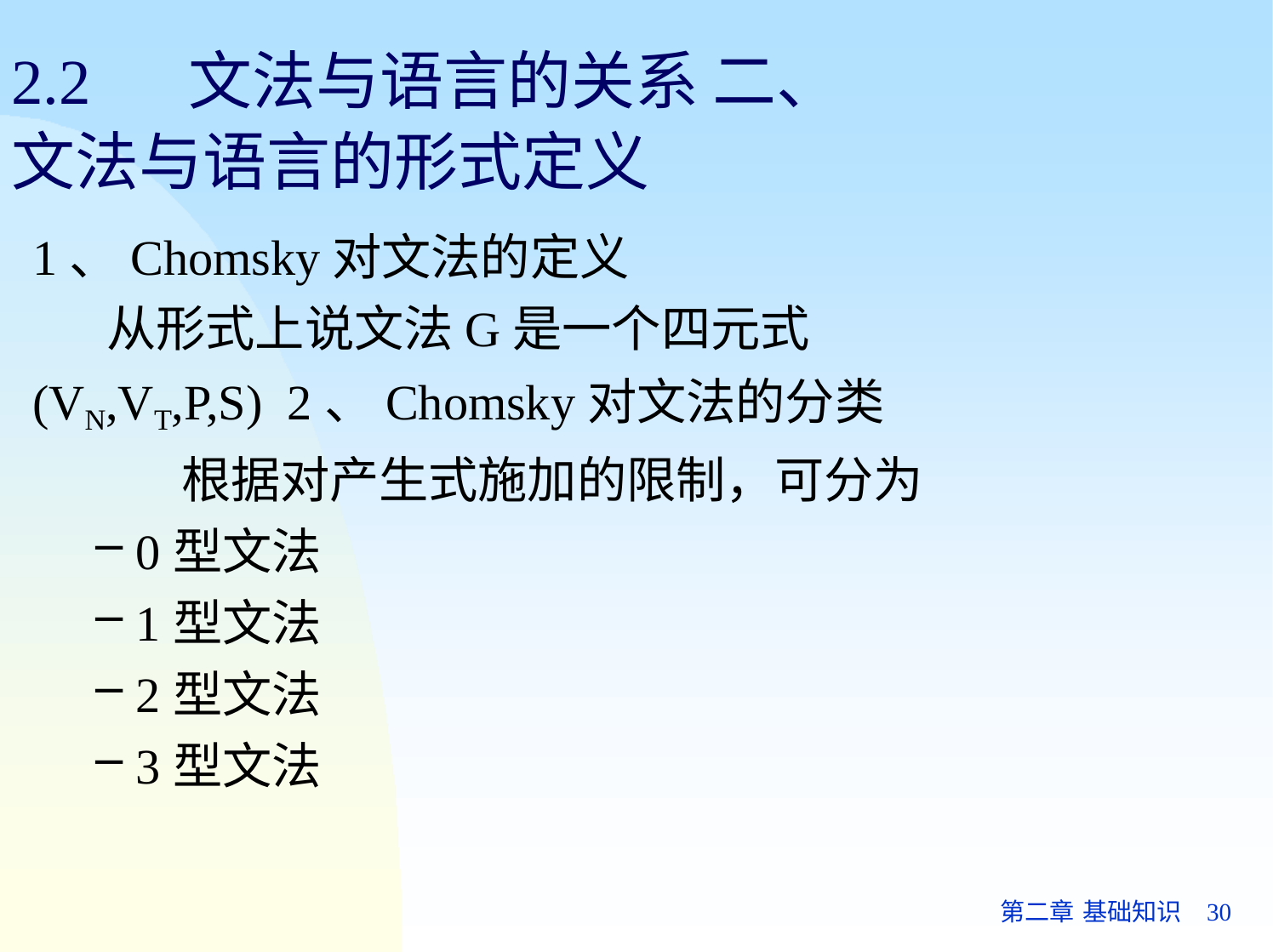

# 2.2	文法与语言的关系 二、文法与语言的形式定义
1、Chomsky对文法的定义
从形式上说文法G是一个四元式(VN,VT,P,S)  2、Chomsky对文法的分类
根据对产生式施加的限制，可分为
0型文法
1型文法
2型文法
3型文法
第二章 基础知识	30